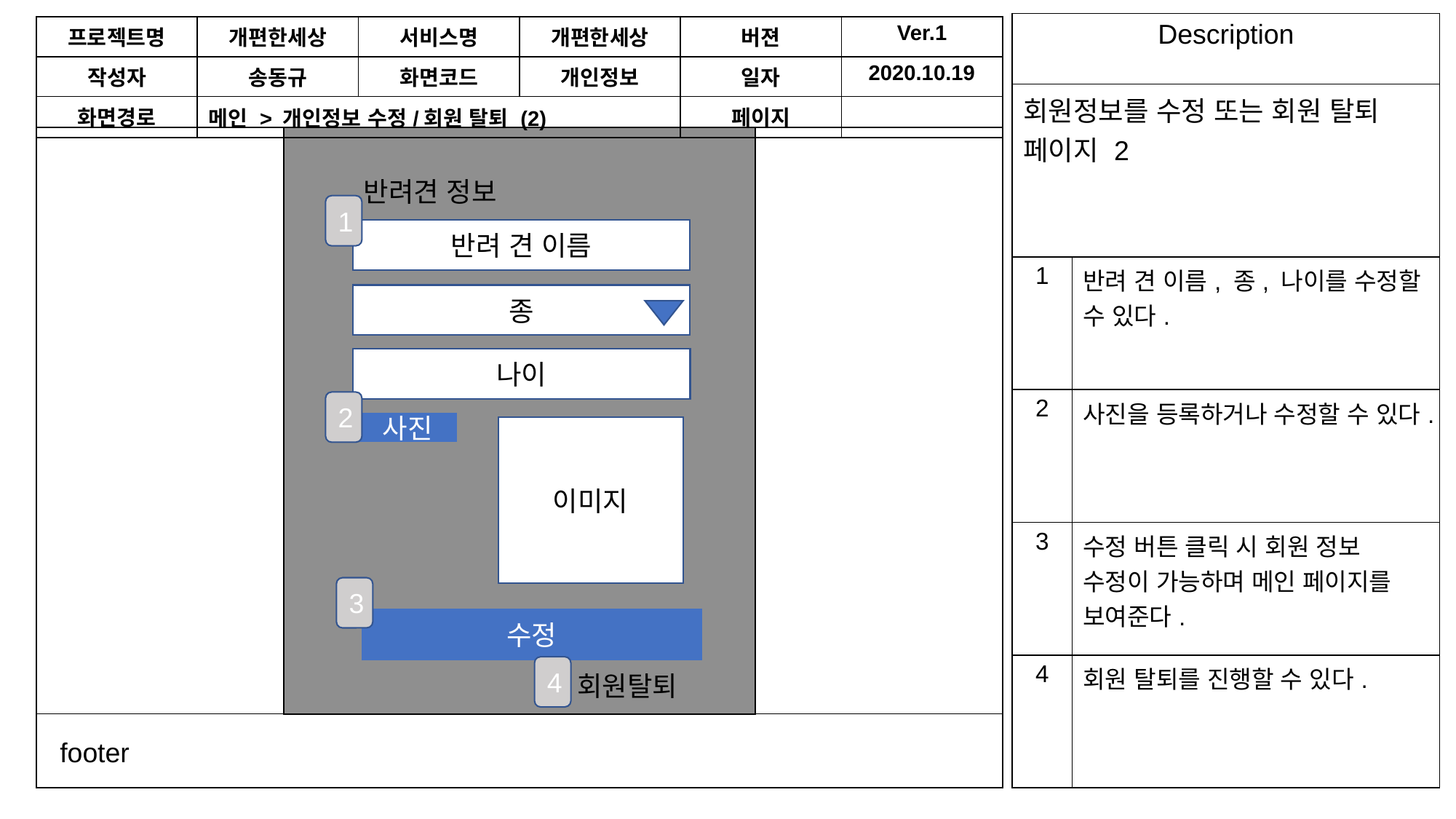

| Description |  |
| --- | --- |
| 회원정보를 수정 또는 회원 탈퇴 페이지 2 |  |
| 1 | 반려 견 이름, 종, 나이를 수정할 수 있다. |
| 2 | 사진을 등록하거나 수정할 수 있다. |
| 3 | 수정 버튼 클릭 시 회원 정보 수정이 가능하며 메인 페이지를 보여준다. |
| 4 | 회원 탈퇴를 진행할 수 있다. |
| 프로젝트명 | 개편한세상 | 서비스명 | 개편한세상 | 버젼 | Ver.1 |
| --- | --- | --- | --- | --- | --- |
| 작성자 | 송동규 | 화면코드 | 개인정보 | 일자 | 2020.10.19 |
| 화면경로 | 메인 > 개인정보 수정/회원 탈퇴 (2) |  |  | 페이지 |  |

반려견 정보
1
반려 견 이름
종

나이
2
사진
이미지
3
수정
4
회원탈퇴
footer